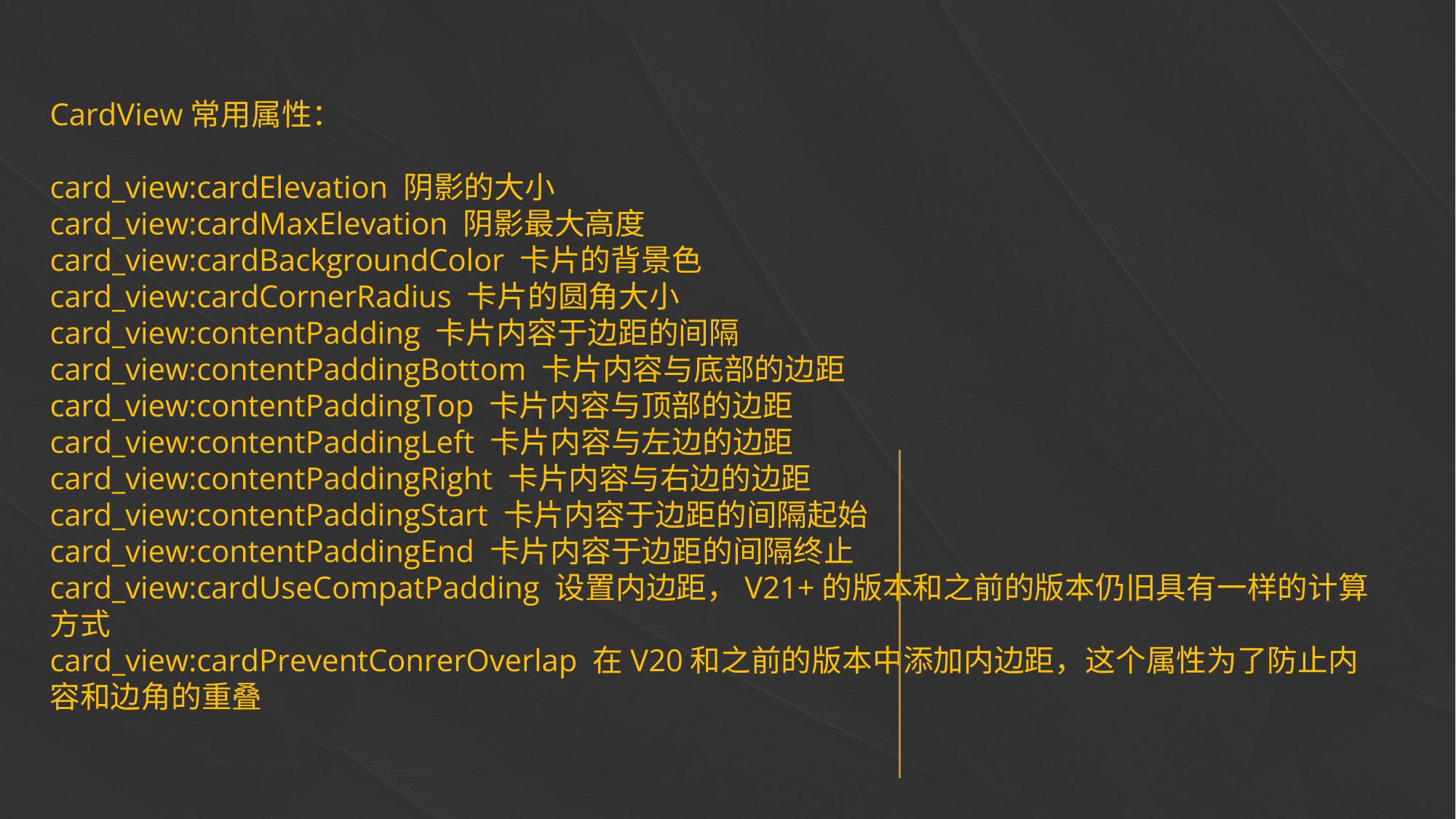

CardView常用属性：

card_view:cardElevation 阴影的大小
card_view:cardMaxElevation 阴影最大高度
card_view:cardBackgroundColor 卡片的背景色
card_view:cardCornerRadius 卡片的圆角大小
card_view:contentPadding 卡片内容于边距的间隔
card_view:contentPaddingBottom 卡片内容与底部的边距
card_view:contentPaddingTop 卡片内容与顶部的边距
card_view:contentPaddingLeft 卡片内容与左边的边距
card_view:contentPaddingRight 卡片内容与右边的边距
card_view:contentPaddingStart 卡片内容于边距的间隔起始
card_view:contentPaddingEnd 卡片内容于边距的间隔终止
card_view:cardUseCompatPadding 设置内边距，V21+的版本和之前的版本仍旧具有一样的计算方式
card_view:cardPreventConrerOverlap 在V20和之前的版本中添加内边距，这个属性为了防止内容和边角的重叠
e7d195523061f1c0205959036996ad55c215b892a7aac5c0B9ADEF7896FB48F2EF97163A2DE1401E1875DEDC438B7864AD24CA23553DBBBD975DAF4CAD4A2592689FFB6CEE59FFA55B2702D0E5EE29CDFC0DD98BC7D6A39A64D3162AEA17DB19B9B9A87D0E9A0C5838999CD047764B32476FB53FC54D3671B43638F8C25D9EC95BB52BCC6C1CB3F6DE41EB0266A54822